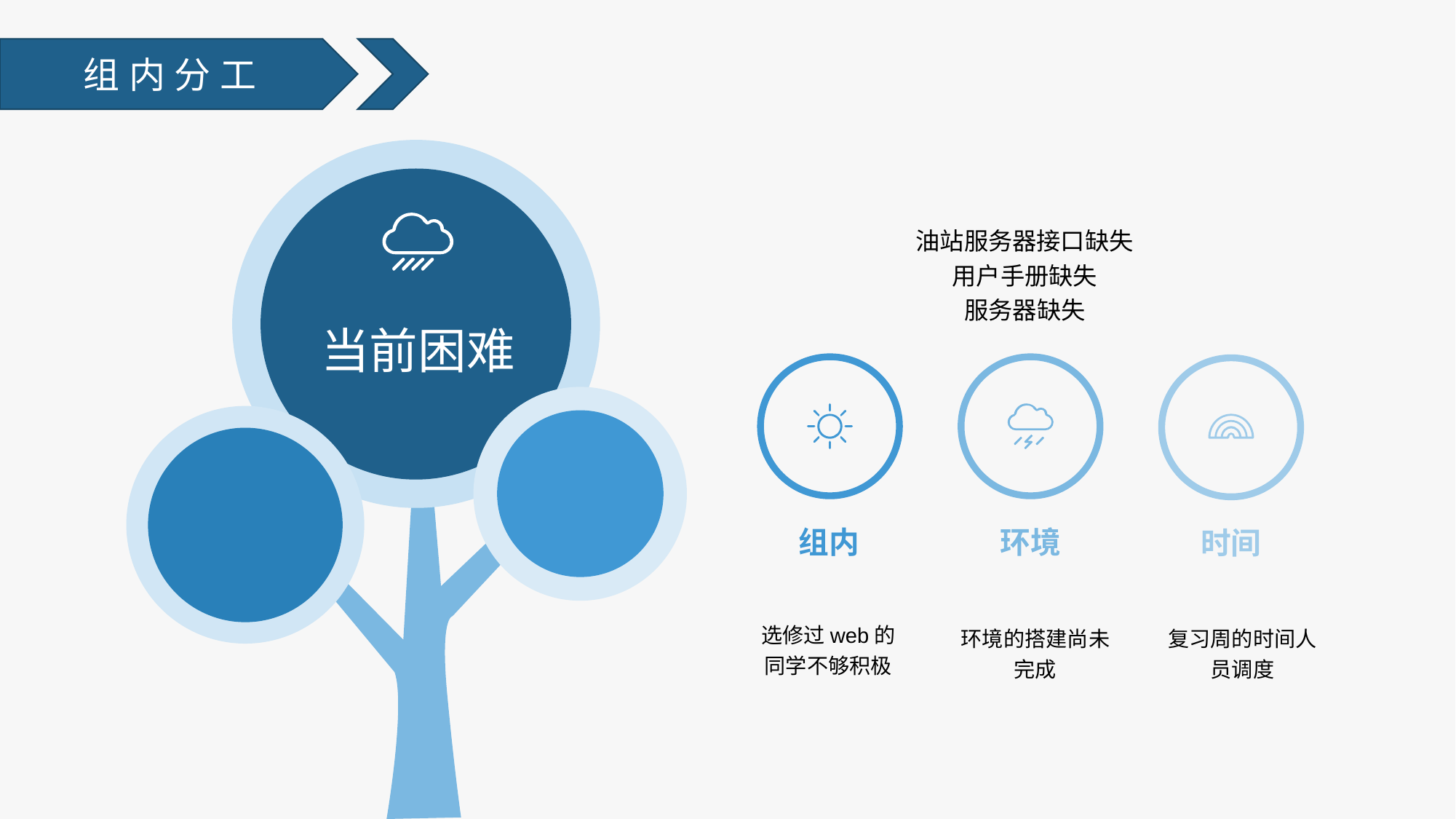

组内分工

油站服务器接口缺失
用户手册缺失
服务器缺失
当前困难

组内
环境
时间
选修过web的同学不够积极
复习周的时间人员调度
环境的搭建尚未完成